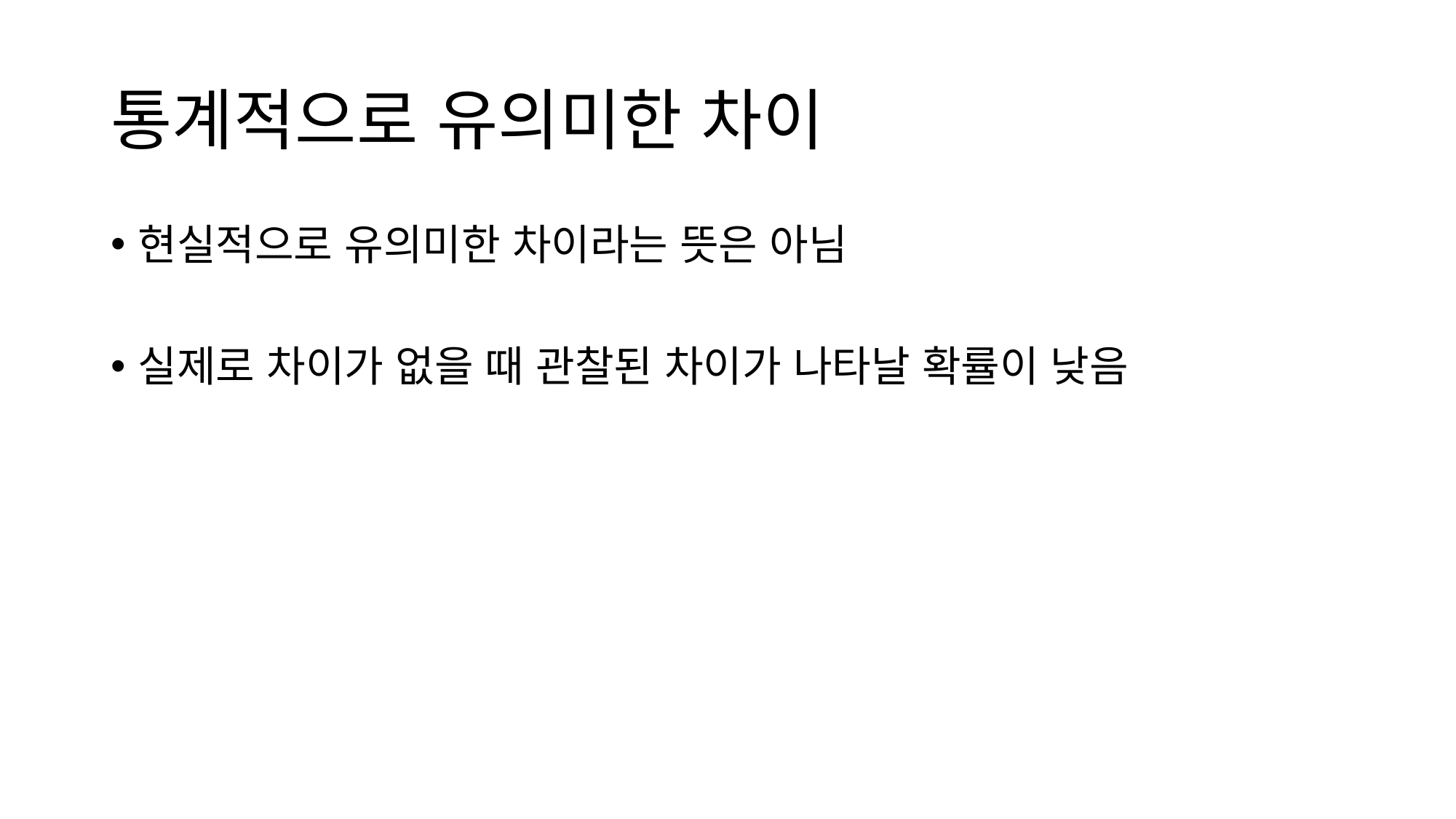

# 통계적으로 유의미한 차이
현실적으로 유의미한 차이라는 뜻은 아님

실제로 차이가 없을 때 관찰된 차이가 나타날 확률이 낮음